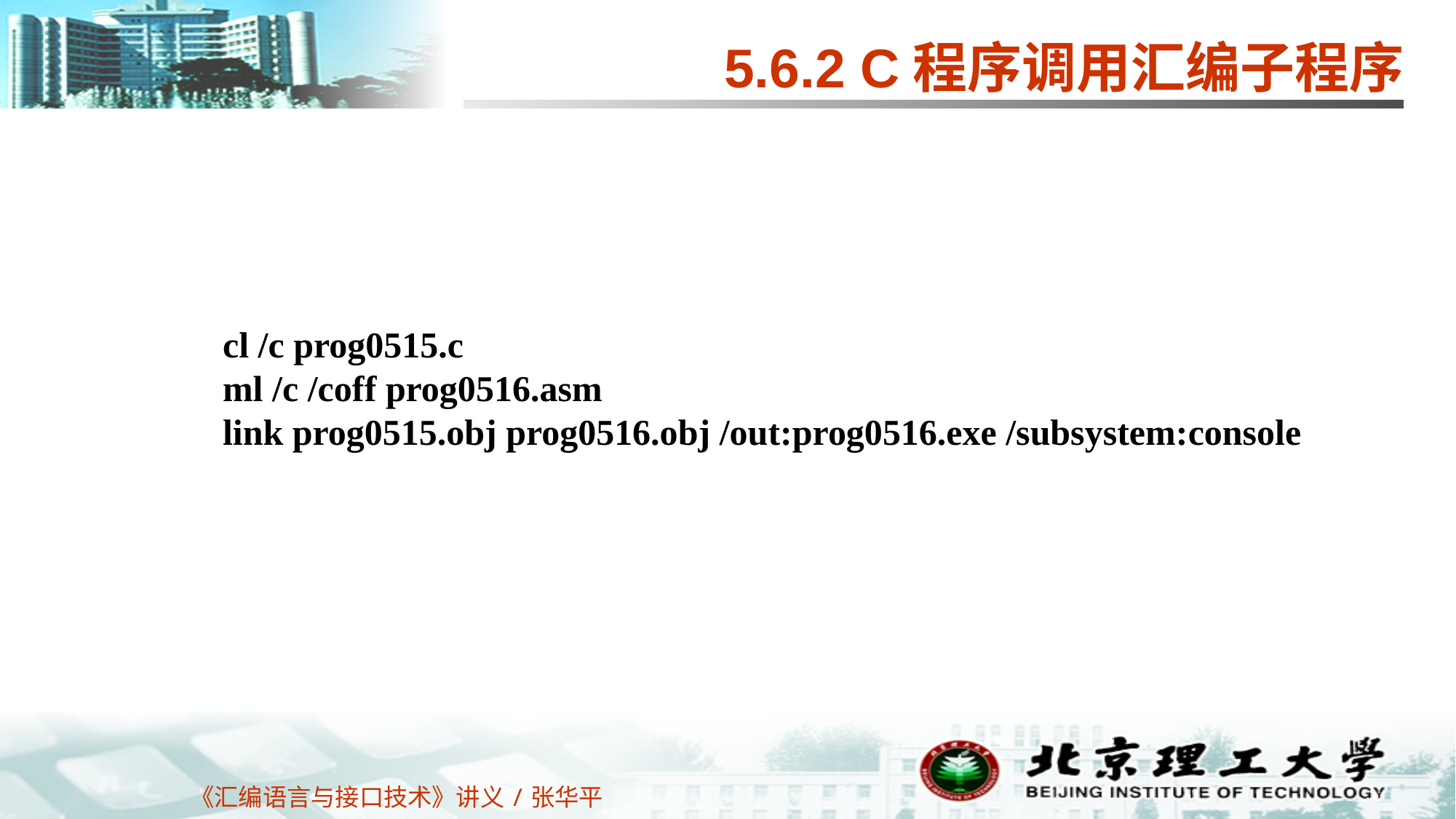

5.6.2 C程序调用汇编子程序
cl /c prog0515.c
ml /c /coff prog0516.asm
link prog0515.obj prog0516.obj /out:prog0516.exe /subsystem:console